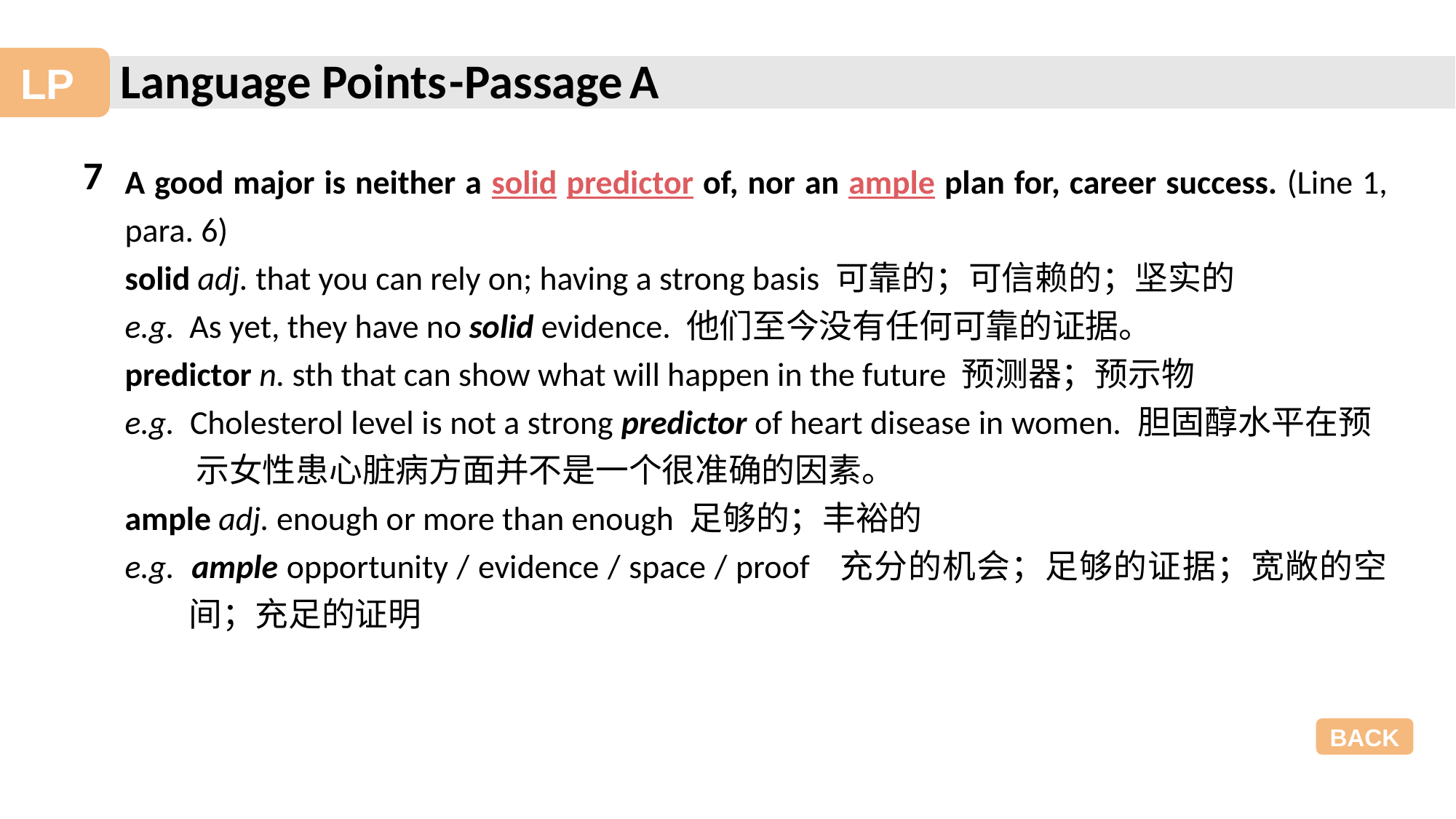

-Passage A
7
A good major is neither a solid predictor of, nor an ample plan for, career success. (Line 1, para. 6)
solid adj. that you can rely on; having a strong basis 可靠的；可信赖的；坚实的
e.g.  As yet, they have no solid evidence. 他们至今没有任何可靠的证据。
predictor n. sth that can show what will happen in the future 预测器；预示物
e.g.  Cholesterol level is not a strong predictor of heart disease in women. 胆固醇水平在预    示女性患心脏病方面并不是一个很准确的因素。
ample adj. enough or more than enough 足够的；丰裕的
e.g.  ample opportunity / evidence / space / proof 充分的机会；足够的证据；宽敞的空间；充足的证明
BACK